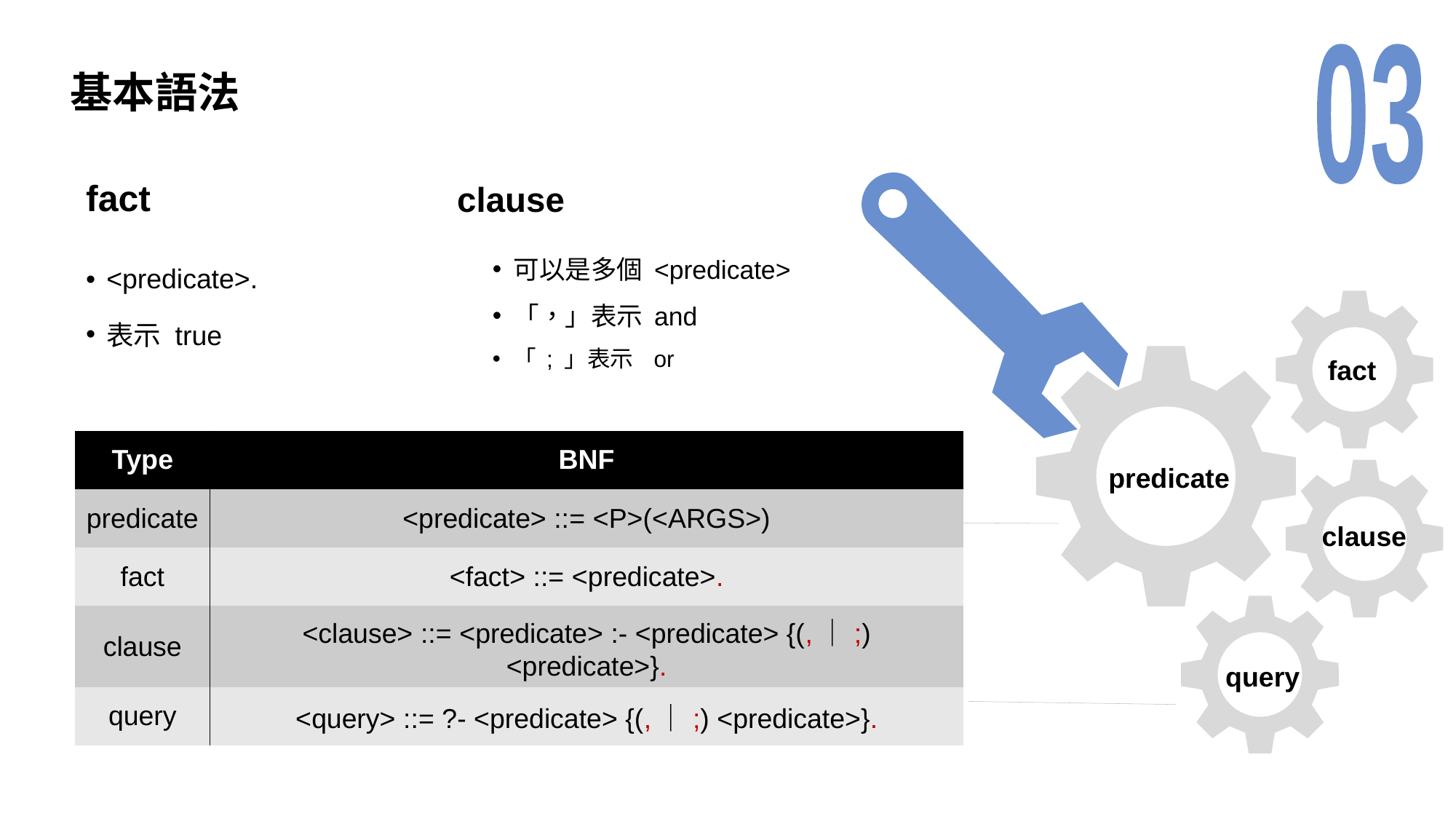

# 基本語法
03

clause
可以是多個 <predicate>
「，」表示 and
「 ; 」表示   or

fact

clause

query
fact
<predicate>.
表示 true

| Type | BNF |
| --- | --- |
| predicate | <predicate> ::= <P>(<ARGS>) |
| fact | <fact> ::= <predicate>. |
| clause | <clause> ::= <predicate> :- <predicate> {(,｜;) <predicate>}. |
| query | <query> ::= ?- <predicate> {(,｜;) <predicate>}. |
predicate